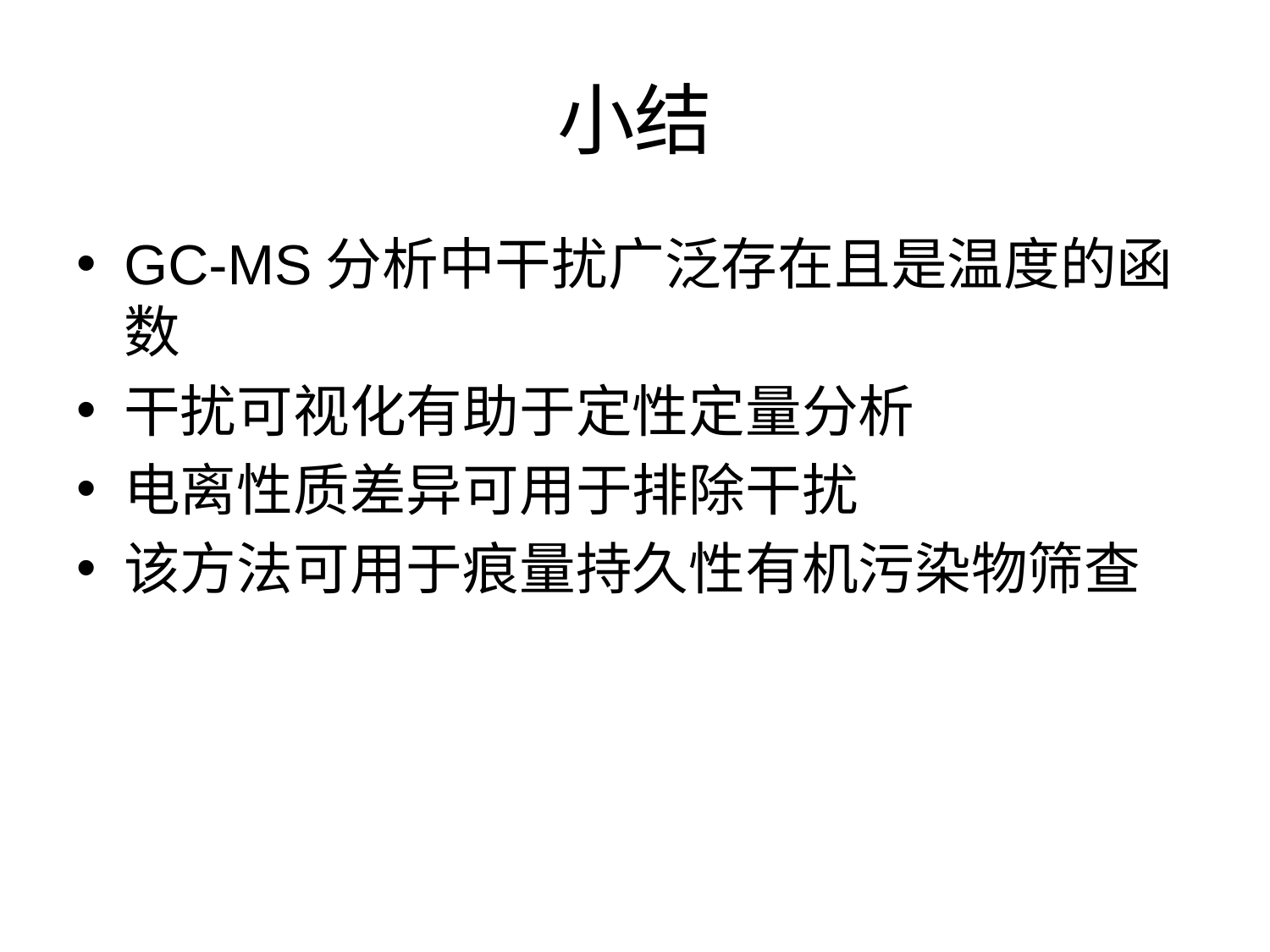

# 小结
GC-MS分析中干扰广泛存在且是温度的函数
干扰可视化有助于定性定量分析
电离性质差异可用于排除干扰
该方法可用于痕量持久性有机污染物筛查